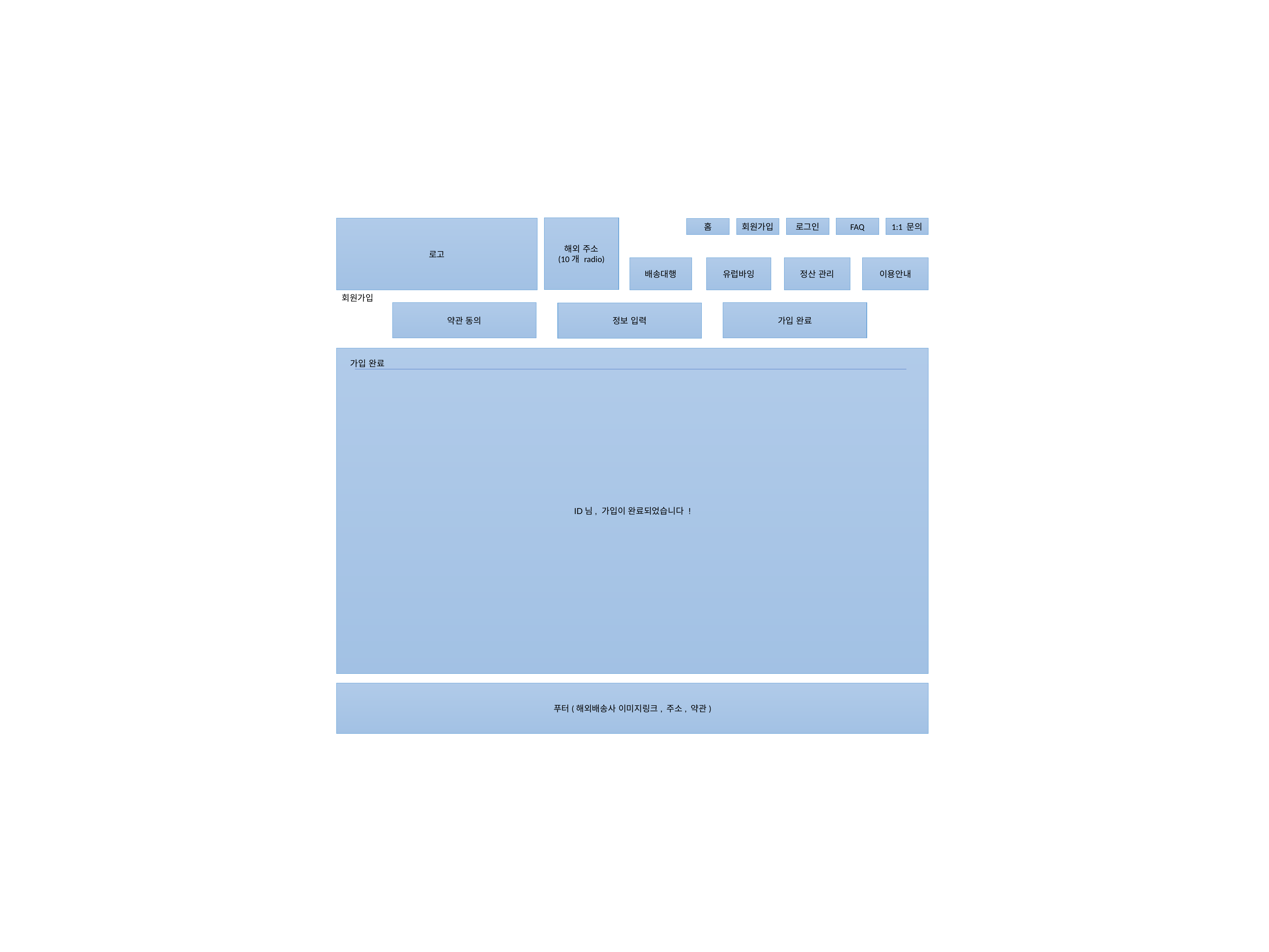

해외 주소
(10개 radio)
로그인
FAQ
1:1 문의
로고
홈
회원가입
이용안내
유럽바잉
정산 관리
배송대행
회원가입
약관 동의
가입 완료
정보 입력
ID님, 가입이 완료되었습니다 !
가입 완료
푸터(해외배송사 이미지링크, 주소, 약관)